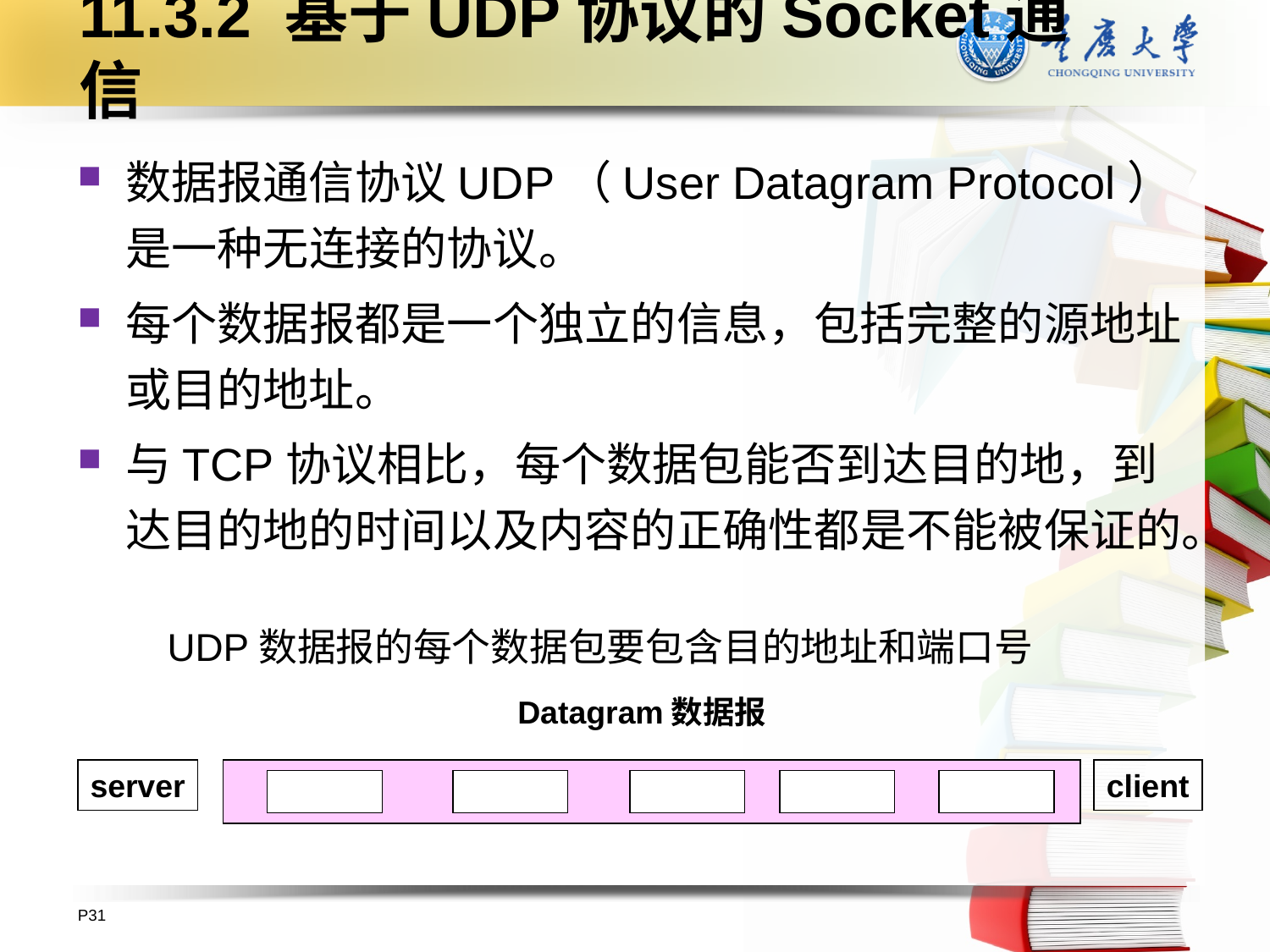

# 11.3.2 基于UDP协议的Socket通信
数据报通信协议UDP（User Datagram Protocol）是一种无连接的协议。
每个数据报都是一个独立的信息，包括完整的源地址或目的地址。
与TCP协议相比，每个数据包能否到达目的地，到达目的地的时间以及内容的正确性都是不能被保证的。

UDP数据报的每个数据包要包含目的地址和端口号
Datagram数据报
server

client

P31